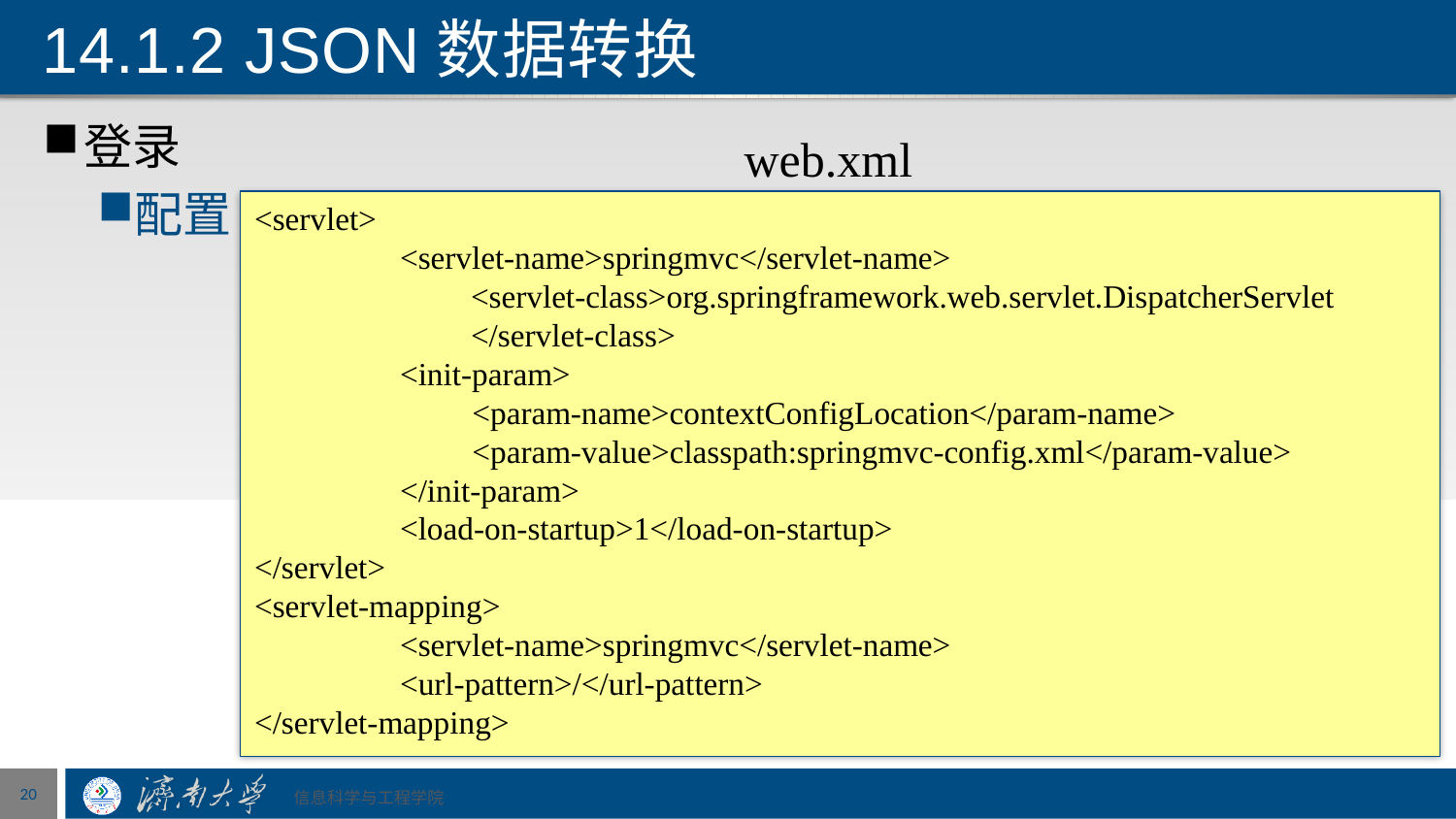

# 14.1.2 JSON数据转换
登录
配置
web.xml
<servlet>
	<servlet-name>springmvc</servlet-name>
                           <servlet-class>org.springframework.web.servlet.DispatcherServlet
                           </servlet-class>
	<init-param>
	         <param-name>contextConfigLocation</param-name>
	         <param-value>classpath:springmvc-config.xml</param-value>
	</init-param>
	<load-on-startup>1</load-on-startup>
</servlet>
<servlet-mapping>
	<servlet-name>springmvc</servlet-name>
	<url-pattern>/</url-pattern>
</servlet-mapping>